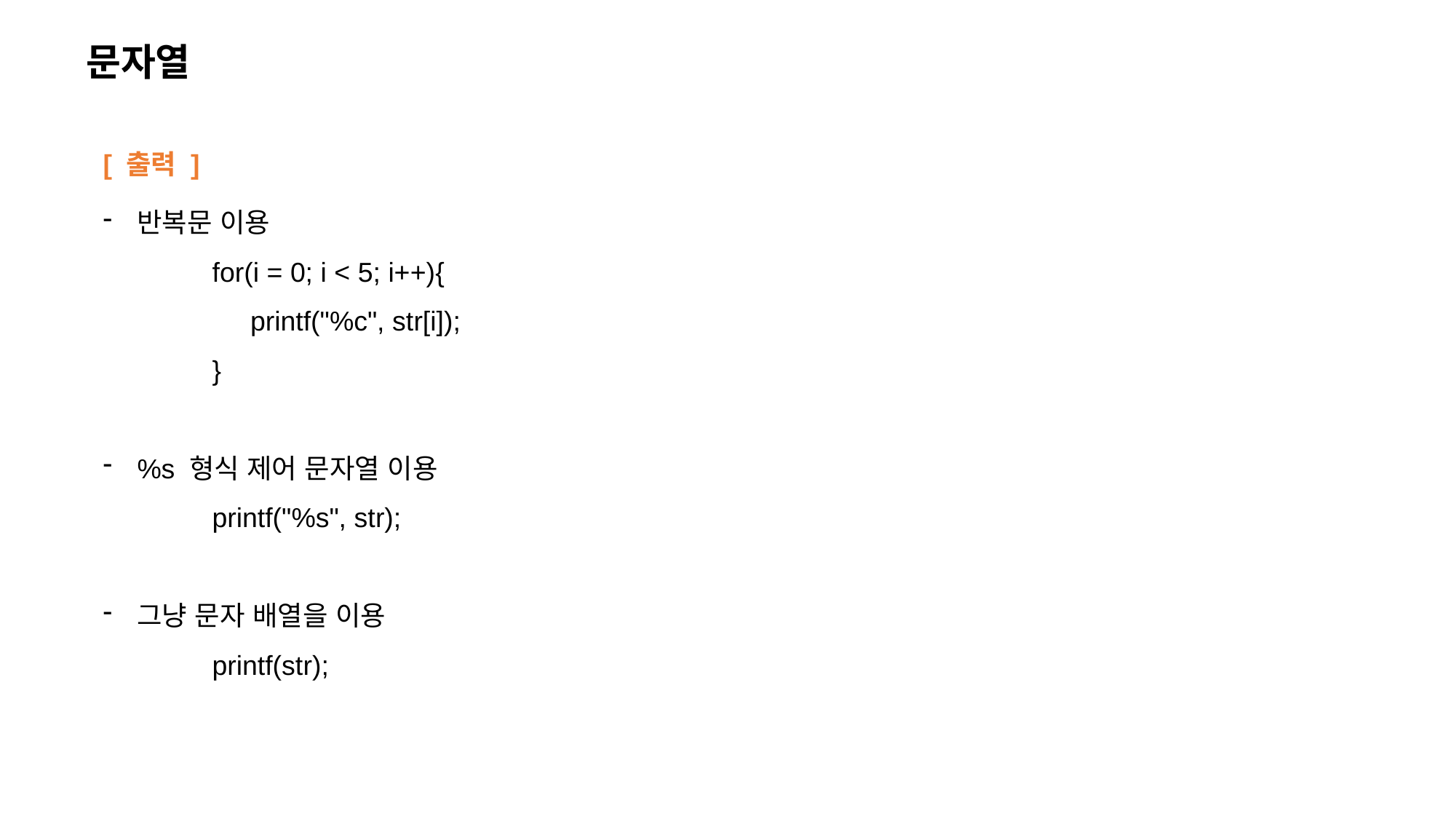

문자열
[ 출력 ]

반복문 이용
	for(i = 0; i < 5; i++){
   	     printf("%c", str[i]);
	}

%s 형식 제어 문자열 이용
	printf("%s", str);

그냥 문자 배열을 이용
	printf(str);